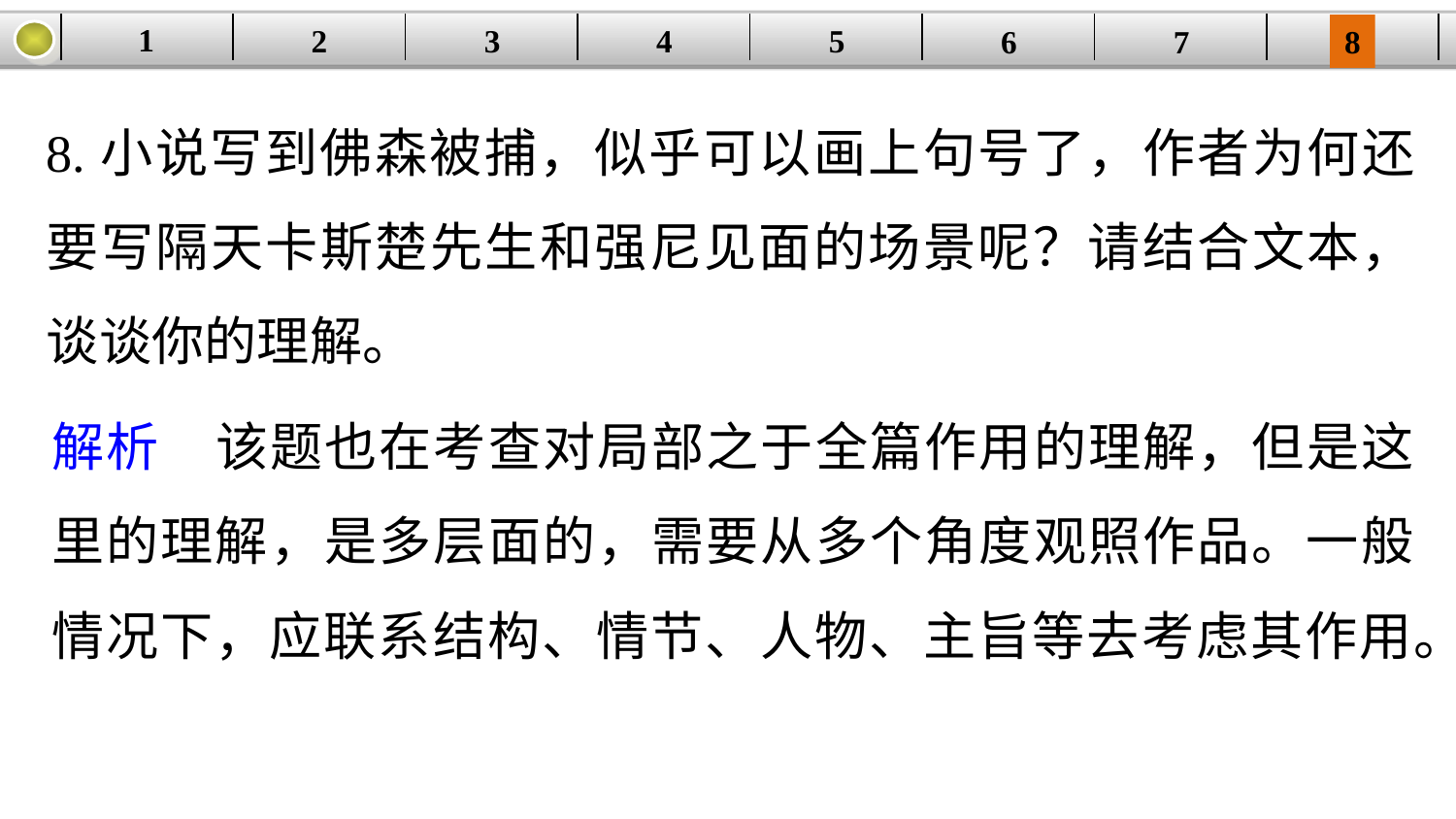

1
2
3
4
|  |  |  |  |  |  |  |  |
| --- | --- | --- | --- | --- | --- | --- | --- |
5
6
7
8

8.小说写到佛森被捕，似乎可以画上句号了，作者为何还要写隔天卡斯楚先生和强尼见面的场景呢？请结合文本，谈谈你的理解。
解析　该题也在考查对局部之于全篇作用的理解，但是这里的理解，是多层面的，需要从多个角度观照作品。一般情况下，应联系结构、情节、人物、主旨等去考虑其作用。